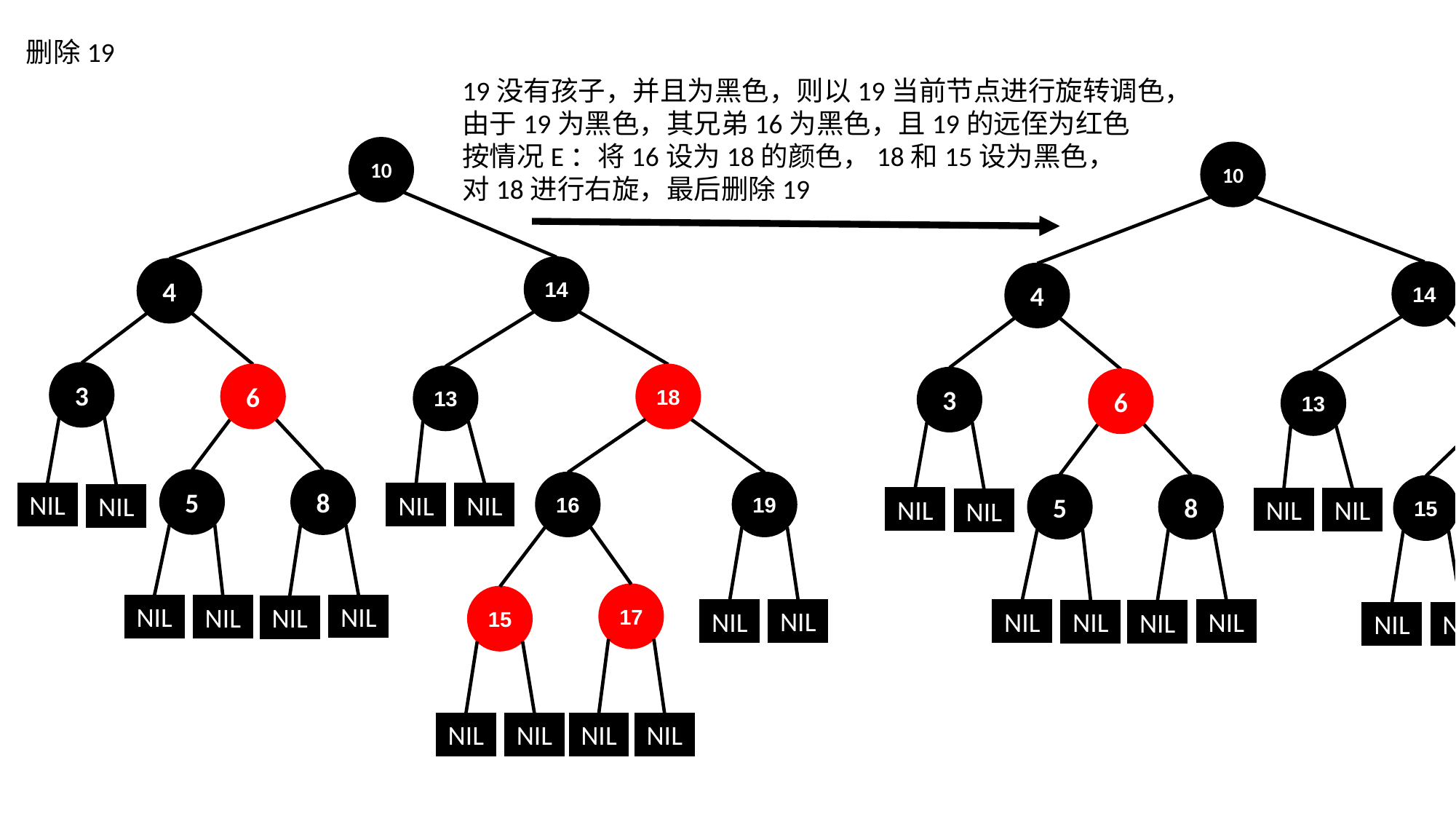

删除19
19没有孩子，并且为黑色，则以19当前节点进行旋转调色，
由于19为黑色，其兄弟16为黑色，且19的远侄为红色
按情况E：将16设为18的颜色，18和15设为黑色，
对18进行右旋，最后删除19
10
10
14
4
14
4
3
6
18
13
3
6
13
16
5
8
16
19
5
8
15
18
NIL
NIL
NIL
NIL
NIL
NIL
NIL
NIL
17
15
17
NIL
NIL
NIL
NIL
NIL
NIL
NIL
NIL
NIL
NIL
NIL
NIL
NIL
NIL
NIL
NIL
NIL
NIL
NIL